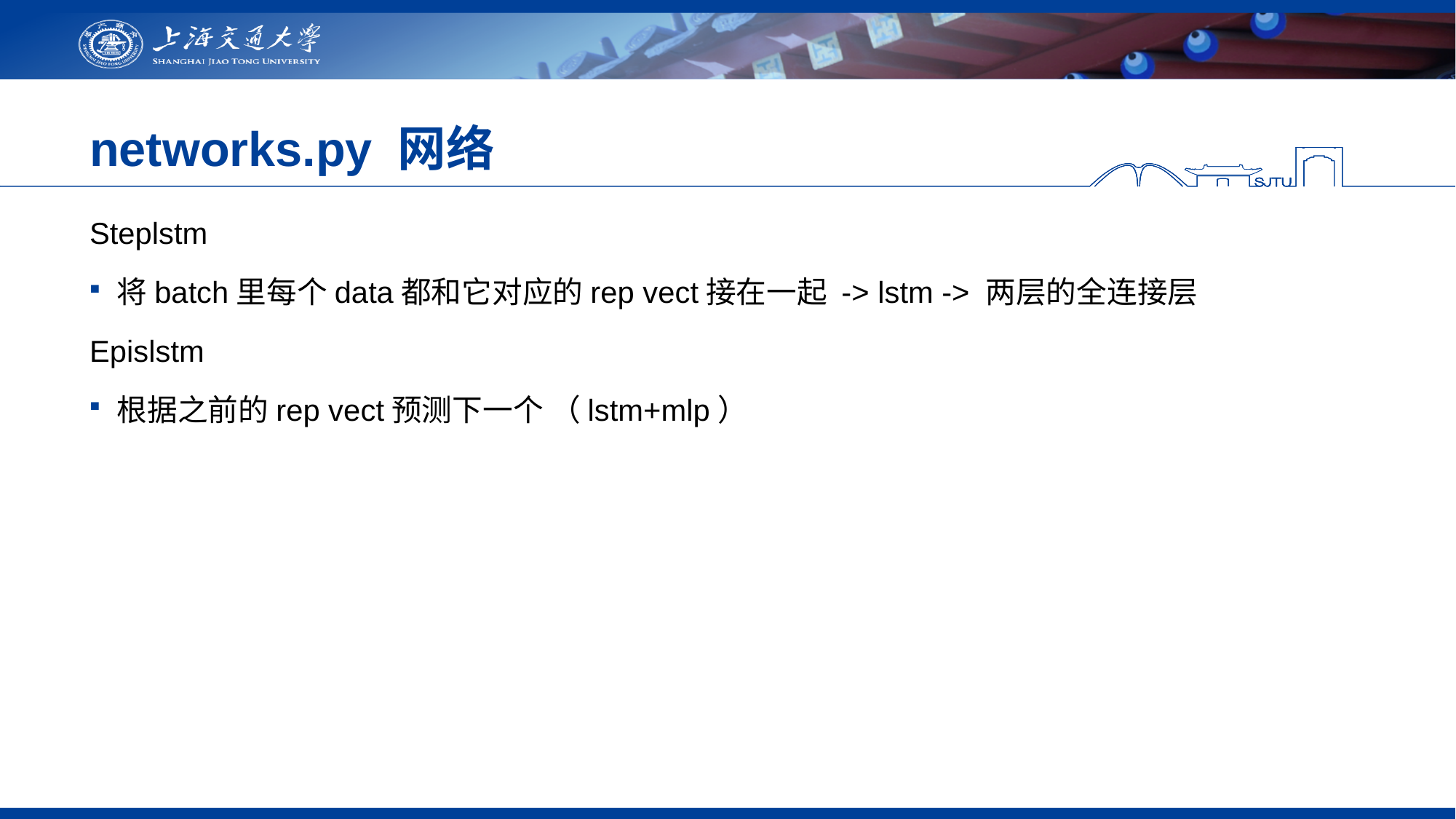

# networks.py 网络
Steplstm
将batch里每个data都和它对应的rep vect接在一起 -> lstm -> 两层的全连接层
Epislstm
根据之前的rep vect预测下一个 （lstm+mlp）